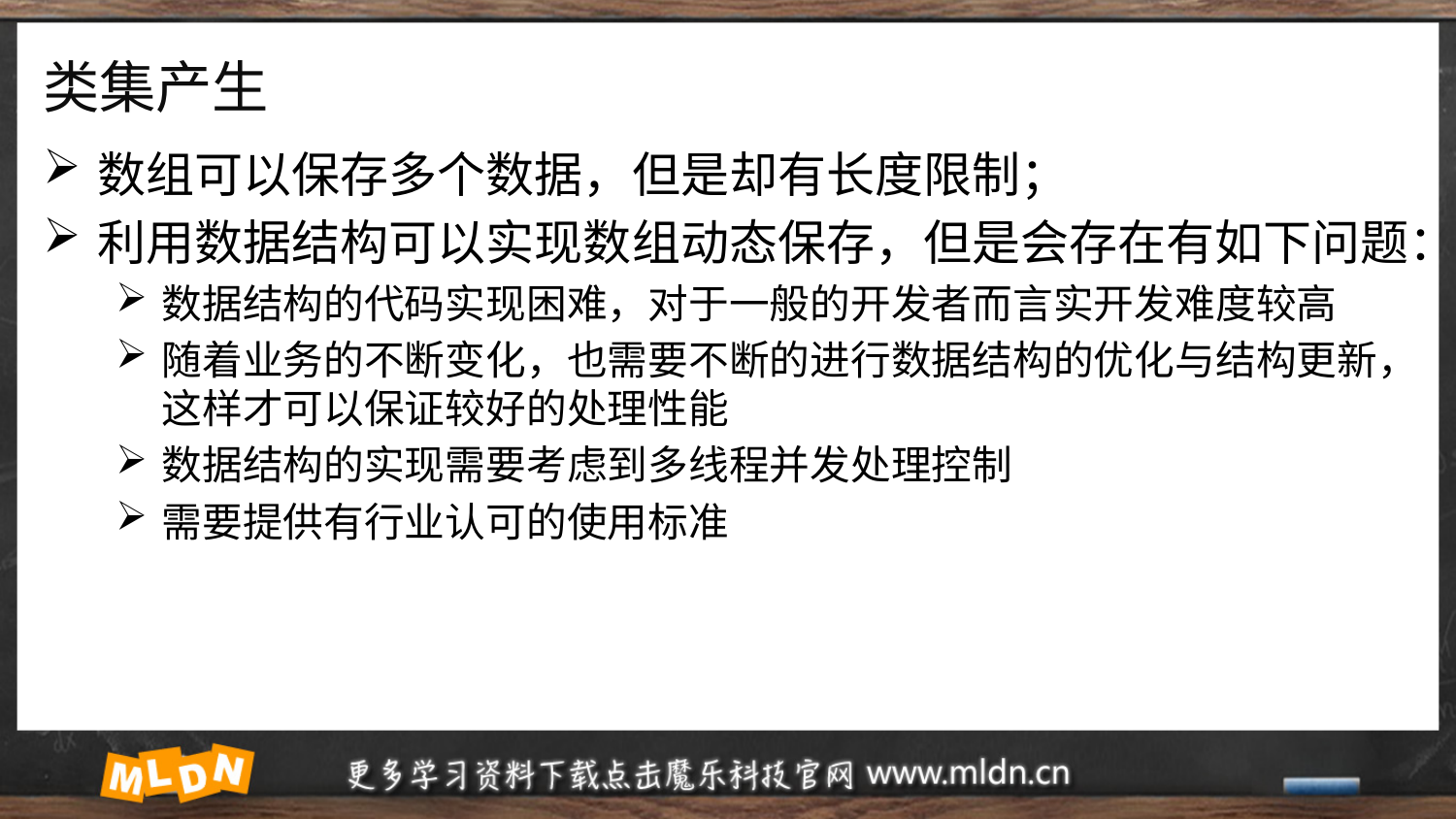

# 类集产生
数组可以保存多个数据，但是却有长度限制；
利用数据结构可以实现数组动态保存，但是会存在有如下问题：
数据结构的代码实现困难，对于一般的开发者而言实开发难度较高
随着业务的不断变化，也需要不断的进行数据结构的优化与结构更新，这样才可以保证较好的处理性能
数据结构的实现需要考虑到多线程并发处理控制
需要提供有行业认可的使用标准